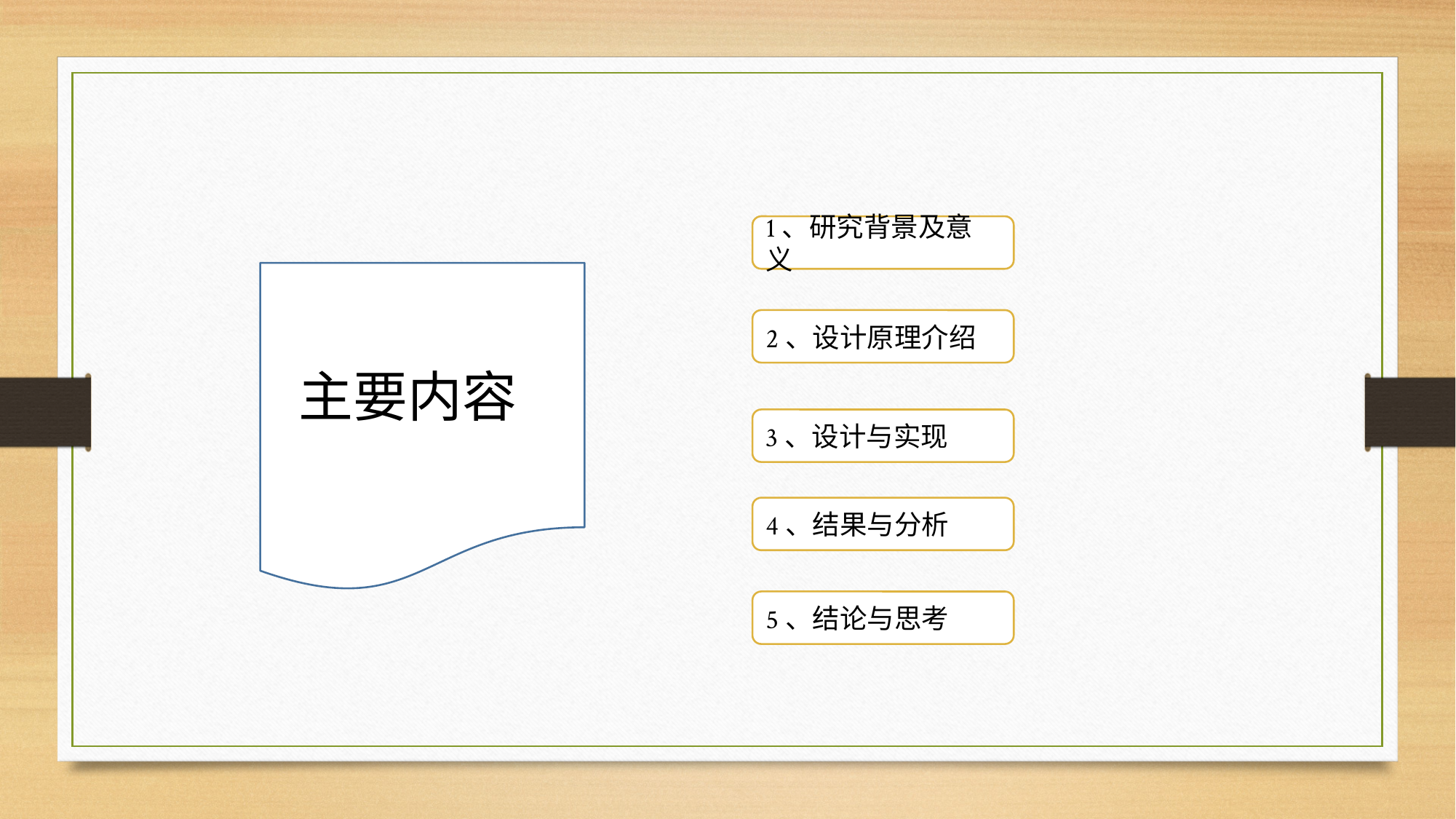

1、研究背景及意义

2、设计原理介绍
主要内容
3、设计与实现
4、结果与分析
5、结论与思考